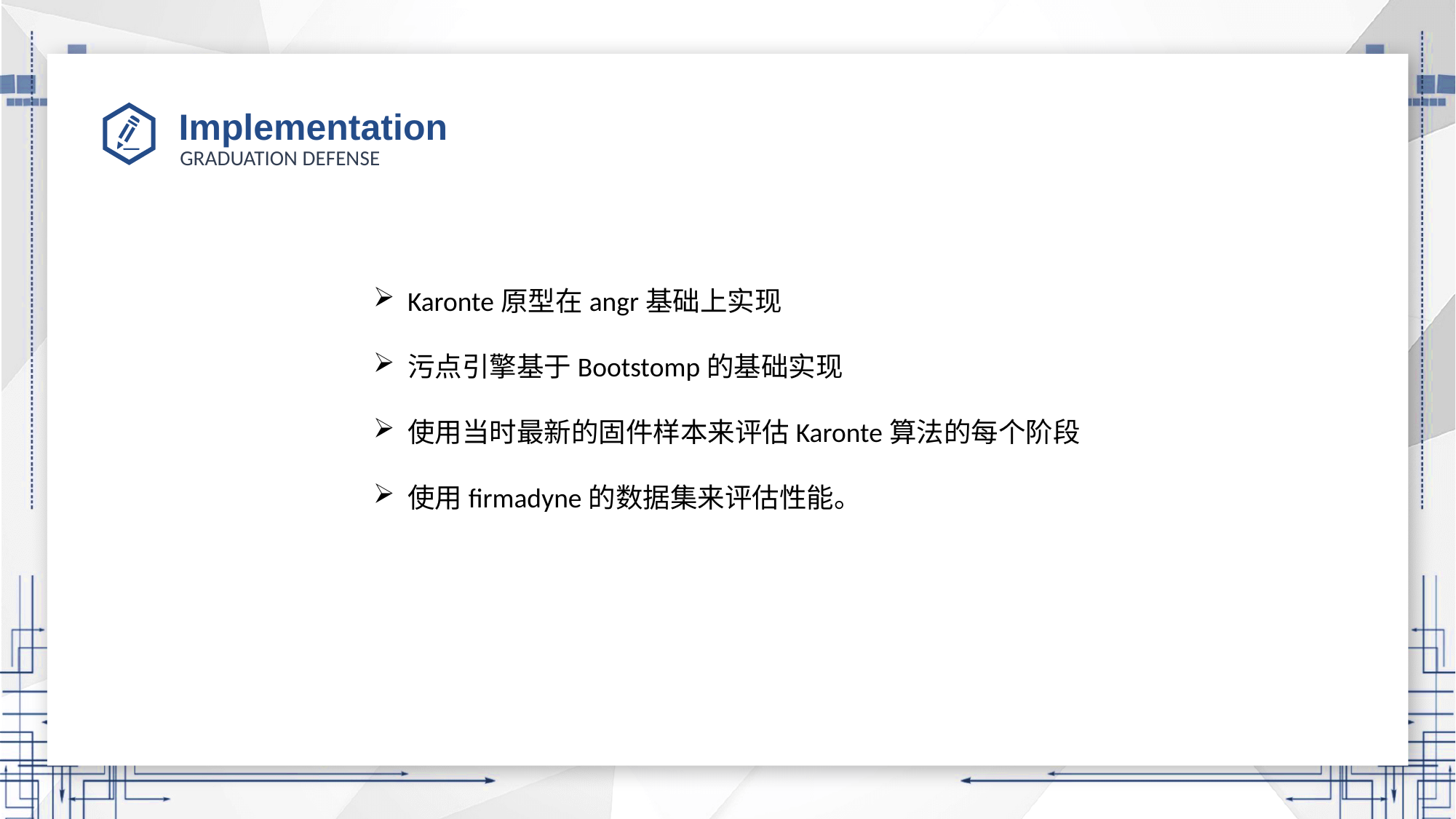

# Implementation
Karonte原型在angr基础上实现

污点引擎基于Bootstomp的基础实现

使用当时最新的固件样本来评估Karonte算法的每个阶段

使用firmadyne的数据集来评估性能。
点击输入
标题文本
详写内容……点击输入本栏的具体文字，简明扼要的说明分项内容，此为概念图解，请根据您的具体内容酌情修改
点击输入本栏的具体文字，简明扼要的说明分项内容